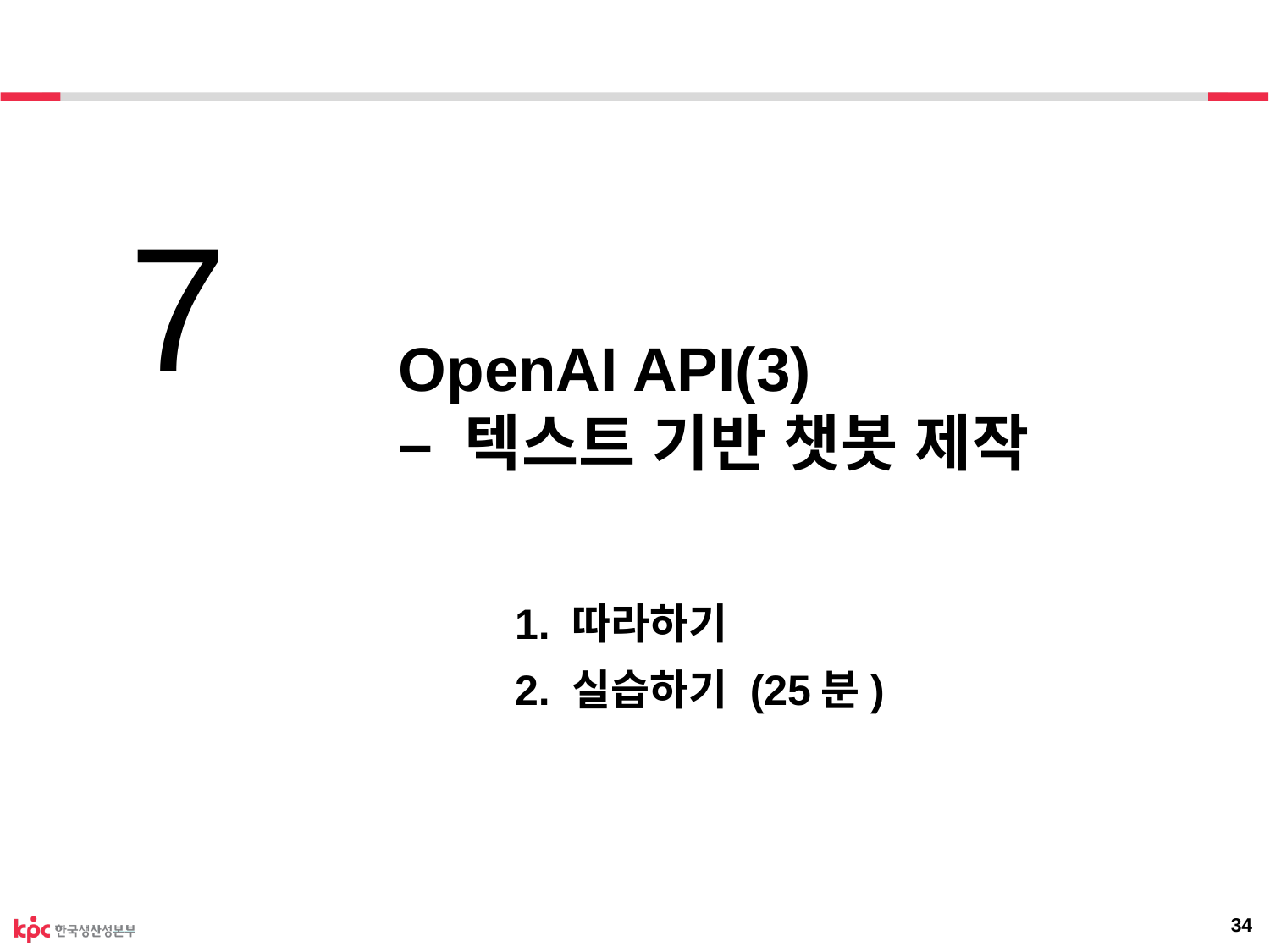

7
OpenAI API(3)
– 텍스트 기반 챗봇 제작
    1. 따라하기
    2. 실습하기 (25분)